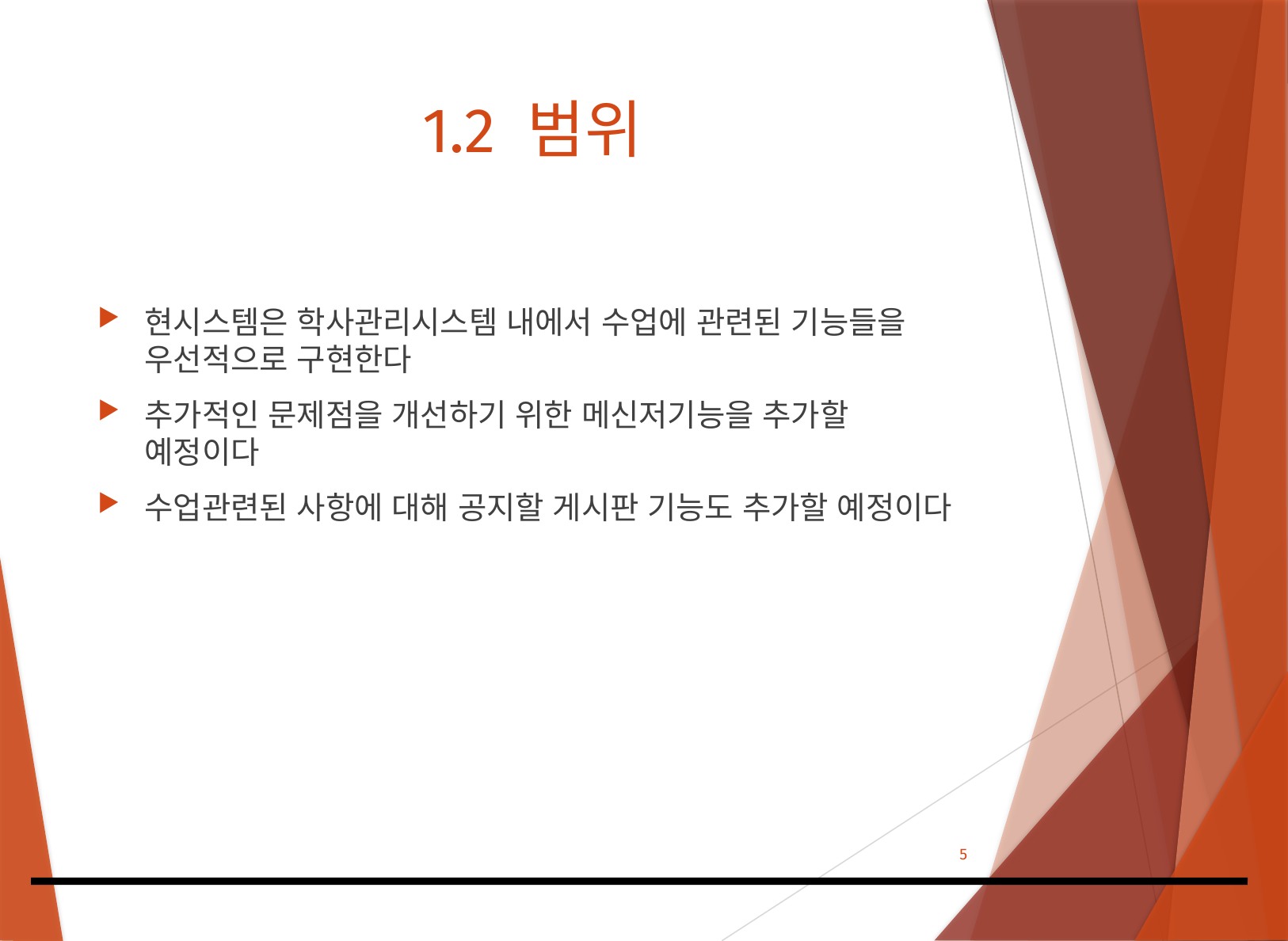

# 1.2 범위
현시스템은 학사관리시스템 내에서 수업에 관련된 기능들을 우선적으로 구현한다
추가적인 문제점을 개선하기 위한 메신저기능을 추가할 예정이다
수업관련된 사항에 대해 공지할 게시판 기능도 추가할 예정이다

5